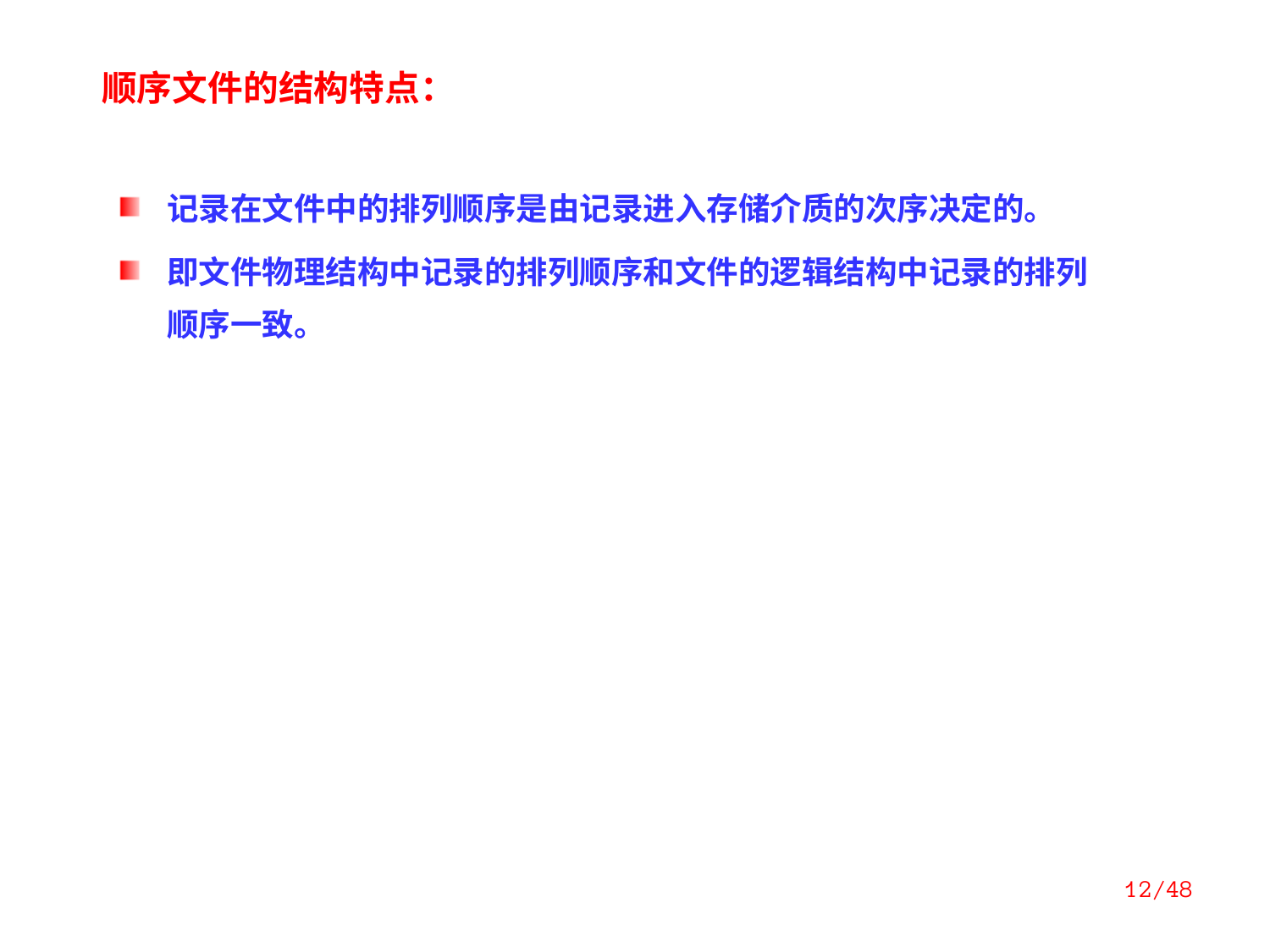

顺序文件的结构特点：
记录在文件中的排列顺序是由记录进入存储介质的次序决定的。
即文件物理结构中记录的排列顺序和文件的逻辑结构中记录的排列顺序一致。
12/48